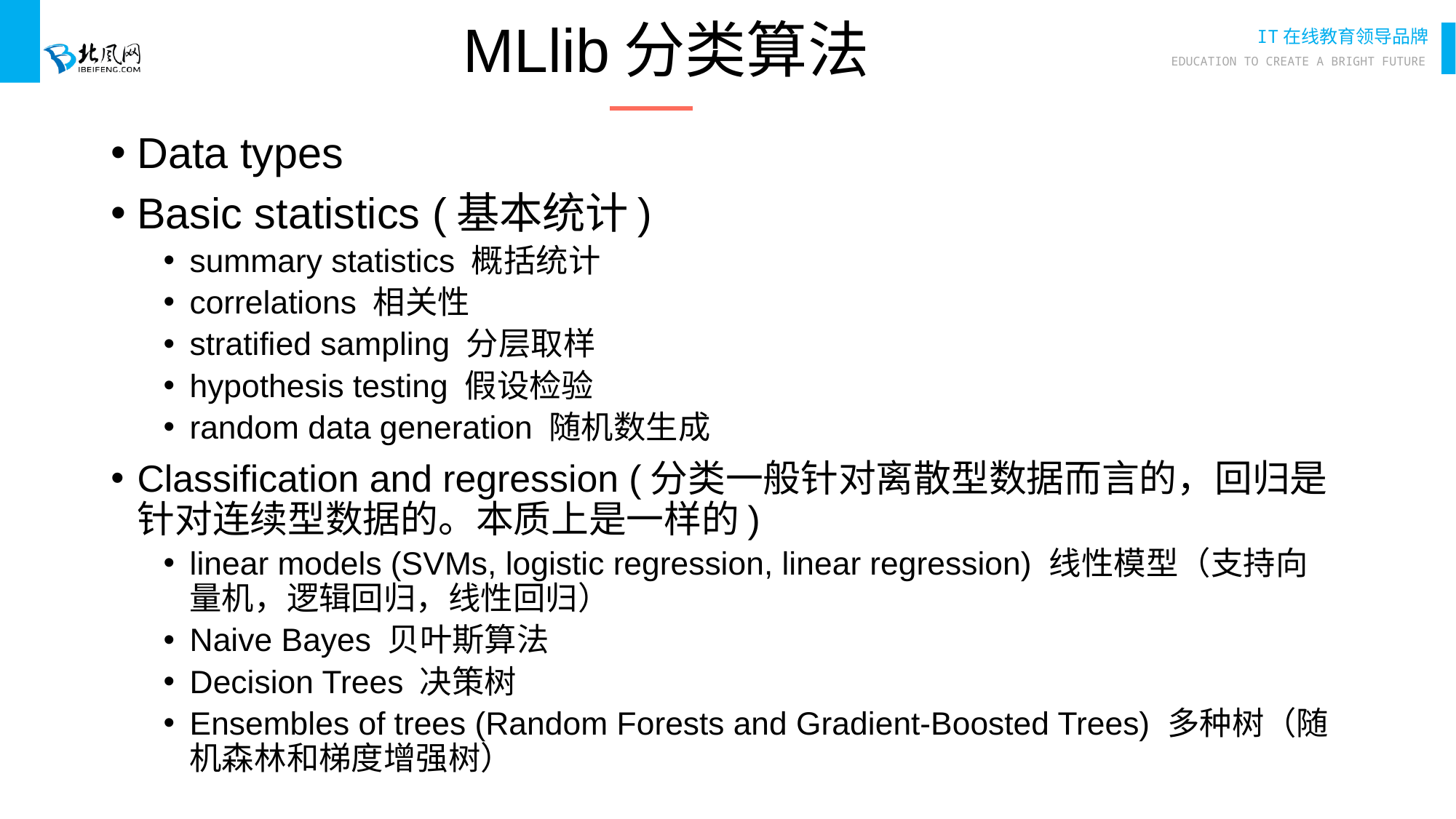

# MLlib分类算法
Data types
Basic statistics (基本统计)
summary statistics 概括统计
correlations 相关性
stratified sampling 分层取样
hypothesis testing 假设检验
random data generation 随机数生成
Classification and regression (分类一般针对离散型数据而言的，回归是针对连续型数据的。本质上是一样的)
linear models (SVMs, logistic regression, linear regression) 线性模型（支持向量机，逻辑回归，线性回归）
Naive Bayes 贝叶斯算法
Decision Trees 决策树
Ensembles of trees (Random Forests and Gradient-Boosted Trees) 多种树（随机森林和梯度增强树）